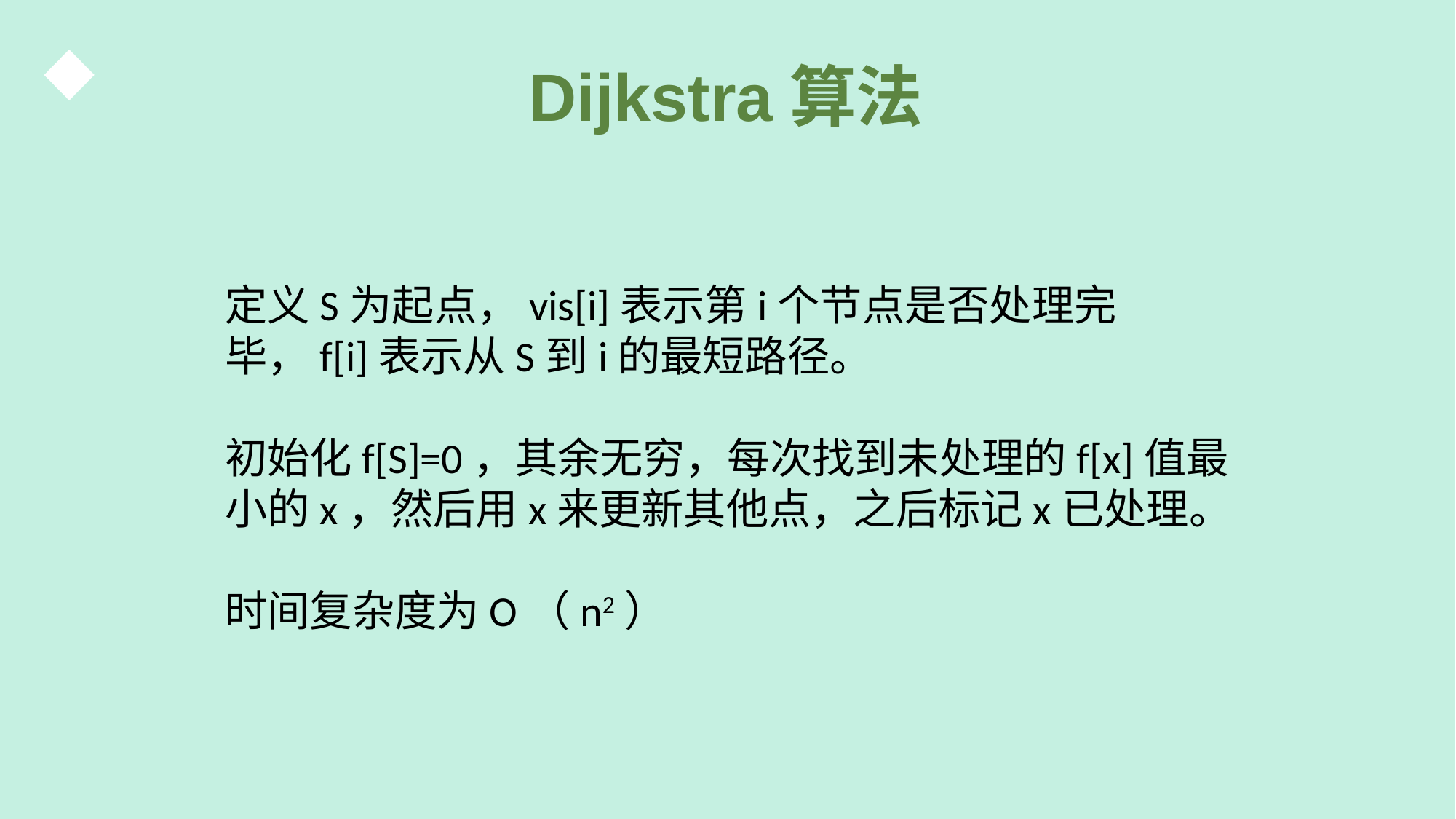

Dijkstra算法
定义S为起点，vis[i]表示第i个节点是否处理完毕，f[i]表示从S到i的最短路径。

初始化f[S]=0，其余无穷，每次找到未处理的f[x]值最小的x，然后用x来更新其他点，之后标记x已处理。

时间复杂度为O（n2）